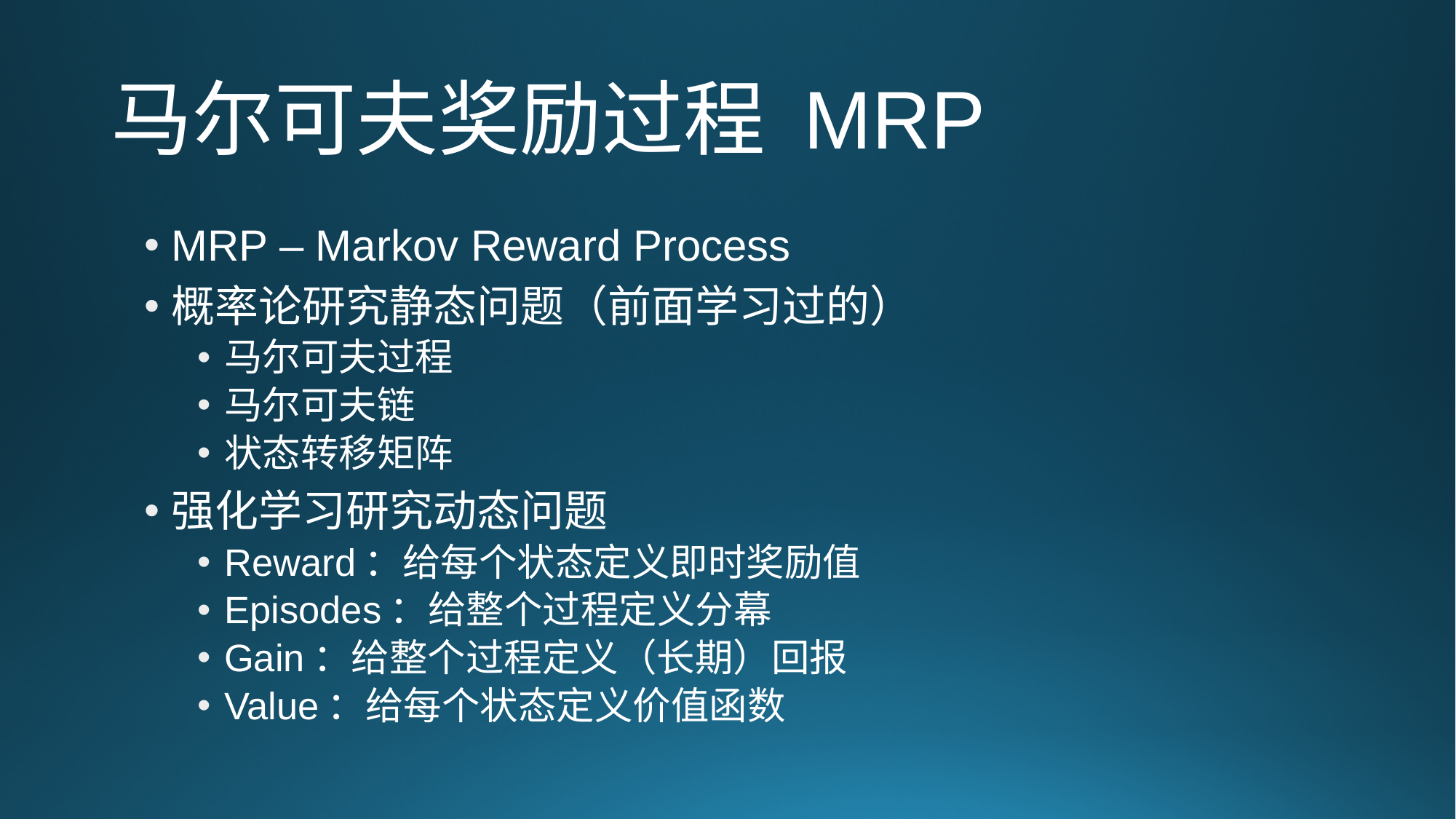

# 马尔可夫奖励过程 MRP
MRP – Markov Reward Process
概率论研究静态问题（前面学习过的）
马尔可夫过程
马尔可夫链
状态转移矩阵
强化学习研究动态问题
Reward：给每个状态定义即时奖励值
Episodes：给整个过程定义分幕
Gain：给整个过程定义（长期）回报
Value：给每个状态定义价值函数